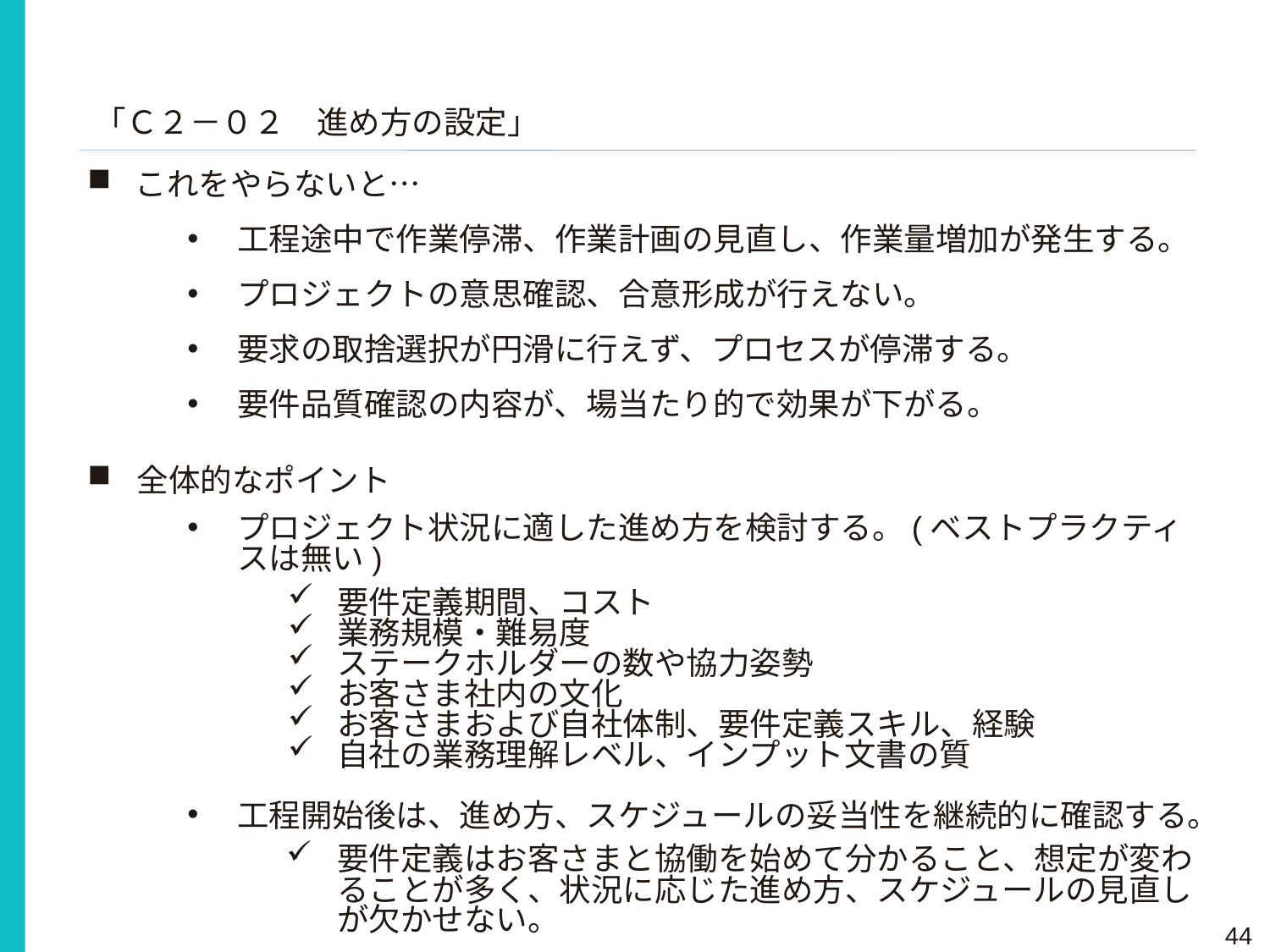

「Ｃ２－０２　進め方の設定」
これをやらないと…

工程途中で作業停滞、作業計画の見直し、作業量増加が発生する。

プロジェクトの意思確認、合意形成が行えない。

要求の取捨選択が円滑に行えず、プロセスが停滞する。

要件品質確認の内容が、場当たり的で効果が下がる。

全体的なポイント

プロジェクト状況に適した進め方を検討する。(ベストプラクティスは無い)

要件定義期間、コスト
業務規模・難易度
ステークホルダーの数や協力姿勢
お客さま社内の文化
お客さまおよび自社体制、要件定義スキル、経験
自社の業務理解レベル、インプット文書の質

工程開始後は、進め方、スケジュールの妥当性を継続的に確認する。

要件定義はお客さまと協働を始めて分かること、想定が変わることが多く、状況に応じた進め方、スケジュールの見直しが欠かせない。
44